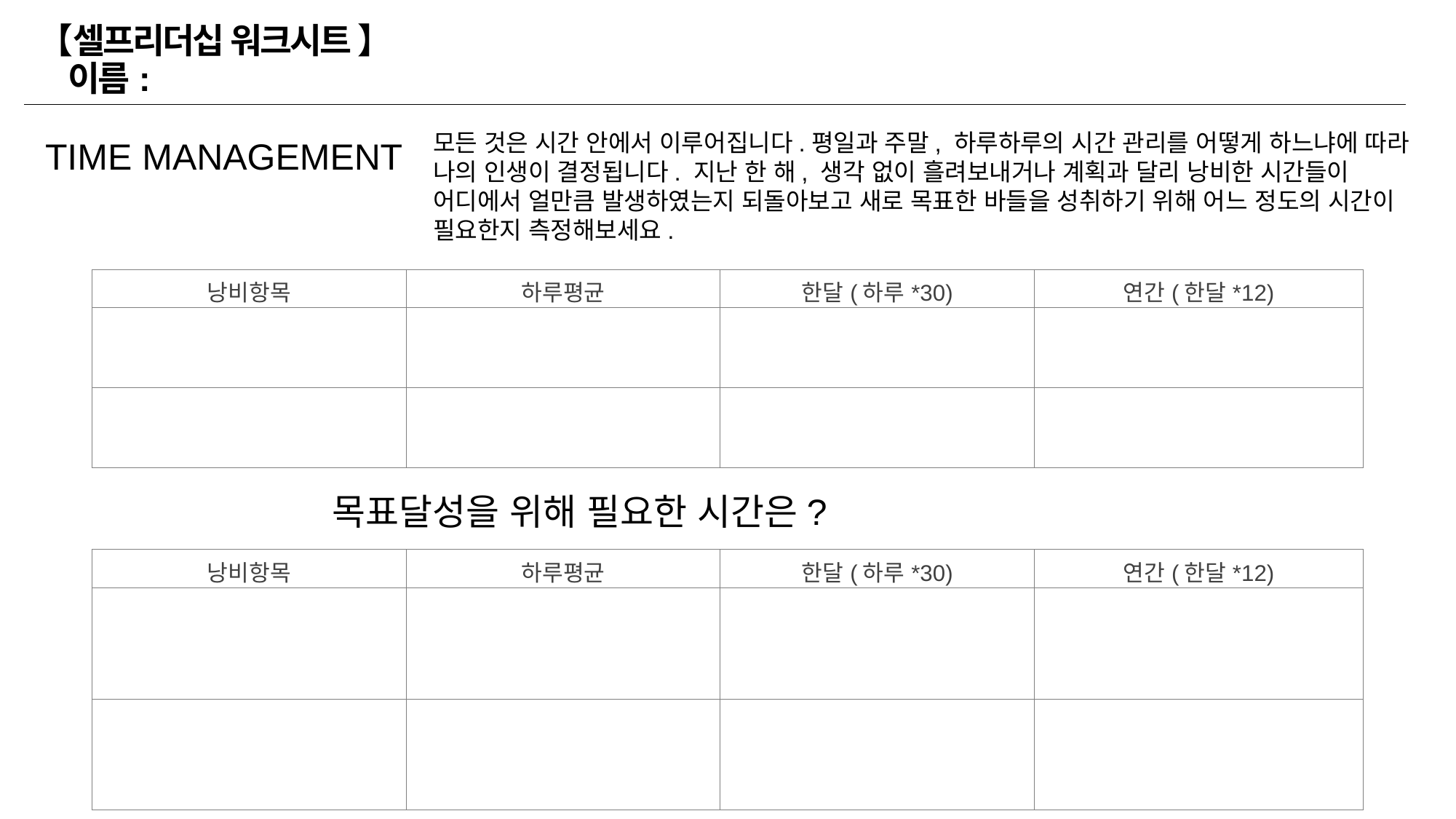

【셀프리더십 워크시트 】                                                                                                                             이름:
모든 것은 시간 안에서 이루어집니다.평일과 주말, 하루하루의 시간 관리를 어떻게 하느냐에 따라 나의 인생이 결정됩니다. 지난 한 해, 생각 없이 흘려보내거나 계획과 달리 낭비한 시간들이 어디에서 얼만큼 발생하였는지 되돌아보고 새로 목표한 바들을 성취하기 위해 어느 정도의 시간이 필요한지 측정해보세요.
 TIME MANAGEMENT
| 낭비항목 | 하루평균 | 한달(하루\*30) | 연간(한달\*12) |
| --- | --- | --- | --- |
|  |  |  |  |
|  |  |  |  |
목표달성을 위해 필요한 시간은?
| 낭비항목 | 하루평균 | 한달(하루\*30) | 연간(한달\*12) |
| --- | --- | --- | --- |
|  |  |  |  |
|  |  |  |  |